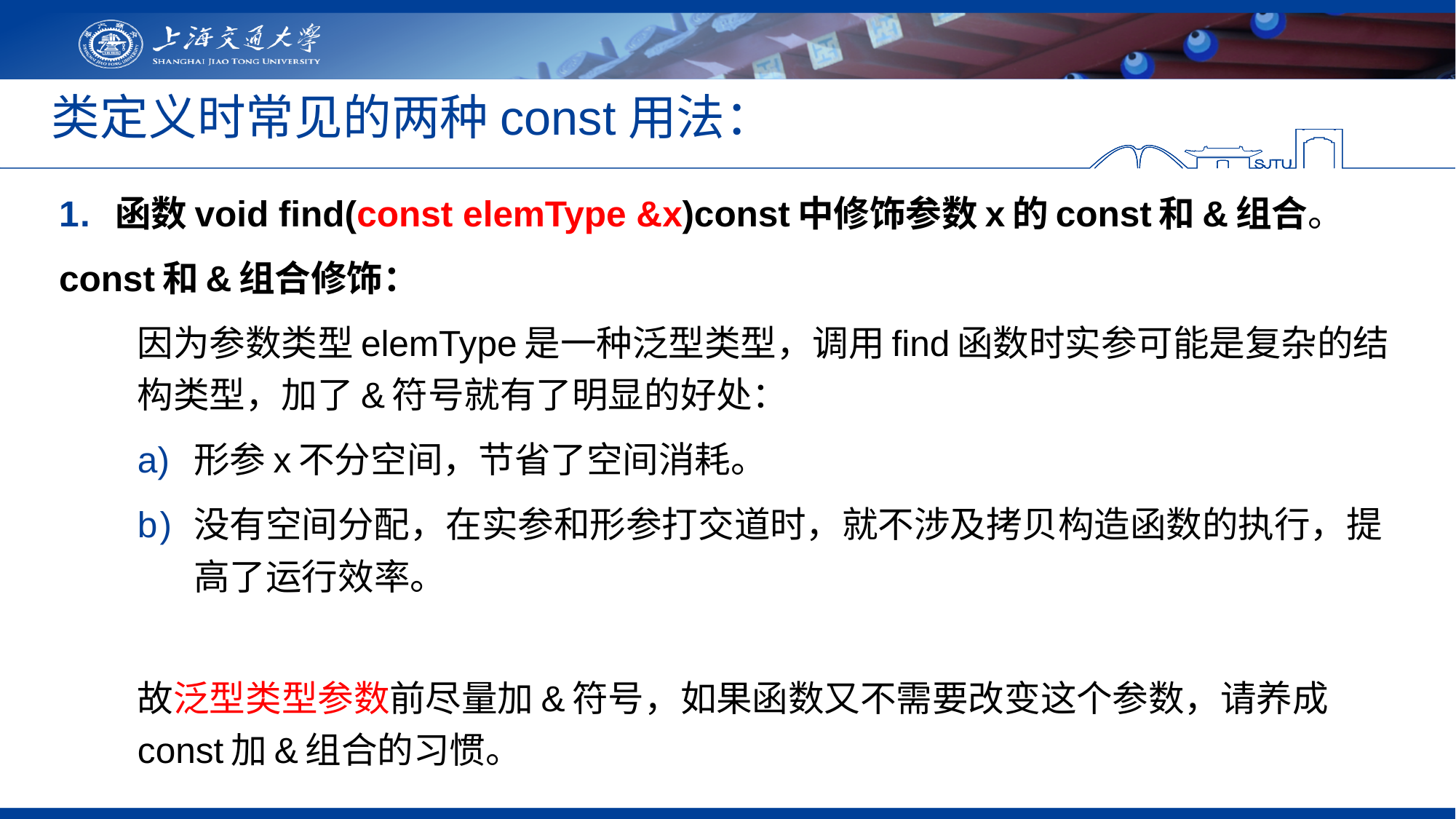

# 类定义时常见的两种const用法：
函数void find(const elemType &x)const中修饰参数x的const和&组合。
const和&组合修饰：
因为参数类型elemType是一种泛型类型，调用find函数时实参可能是复杂的结构类型，加了&符号就有了明显的好处：
形参x不分空间，节省了空间消耗。
没有空间分配，在实参和形参打交道时，就不涉及拷贝构造函数的执行，提高了运行效率。

故泛型类型参数前尽量加&符号，如果函数又不需要改变这个参数，请养成const加&组合的习惯。